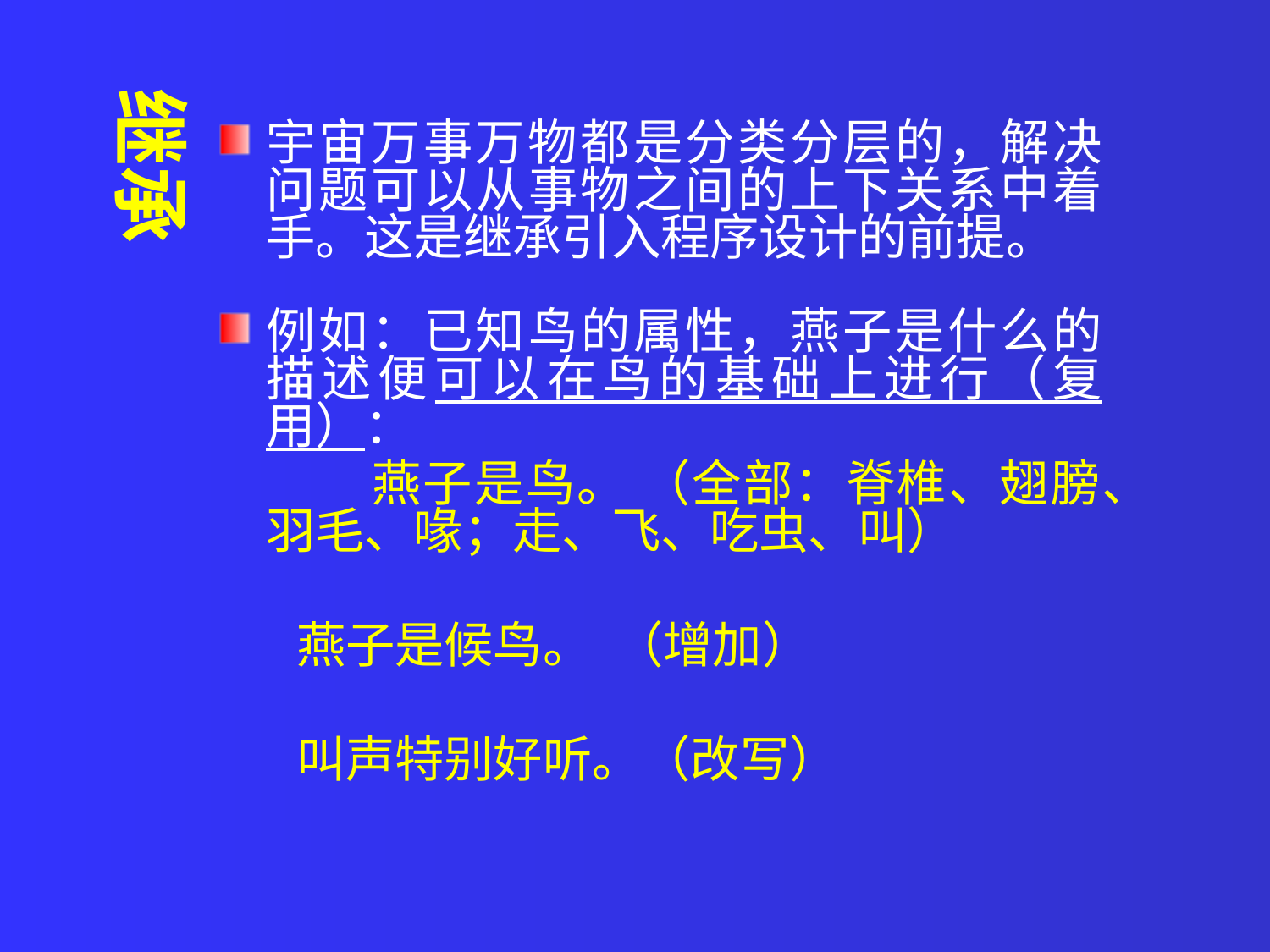

继承
宇宙万事万物都是分类分层的，解决问题可以从事物之间的上下关系中着手。这是继承引入程序设计的前提。

例如：已知鸟的属性，燕子是什么的描述便可以在鸟的基础上进行（复用）：
　　　燕子是鸟。 （全部：脊椎、翅膀、羽毛、喙；走、飞、吃虫、叫）

      燕子是候鸟。  （增加）

      叫声特别好听。（改写）